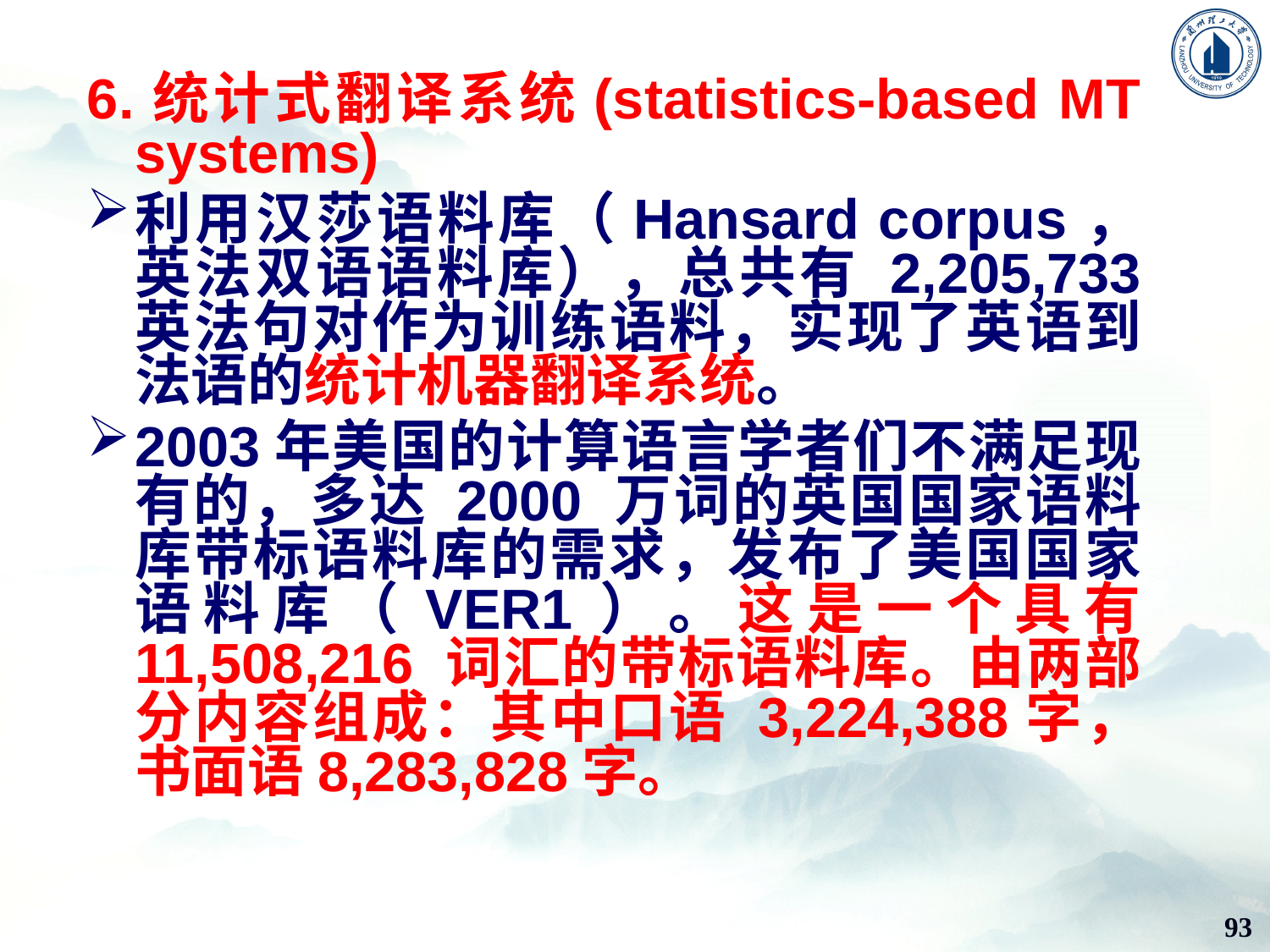

6.统计式翻译系统(statistics-based MT systems)
利用汉莎语料库（Hansard corpus，英法双语语料库），总共有 2,205,733 英法句对作为训练语料，实现了英语到法语的统计机器翻译系统。
2003年美国的计算语言学者们不满足现有的，多达 2000 万词的英国国家语料库带标语料库的需求，发布了美国国家语料库（VER1）。这是一个具有 11,508,216 词汇的带标语料库。由两部分内容组成：其中口语 3,224,388字，书面语8,283,828字。
93